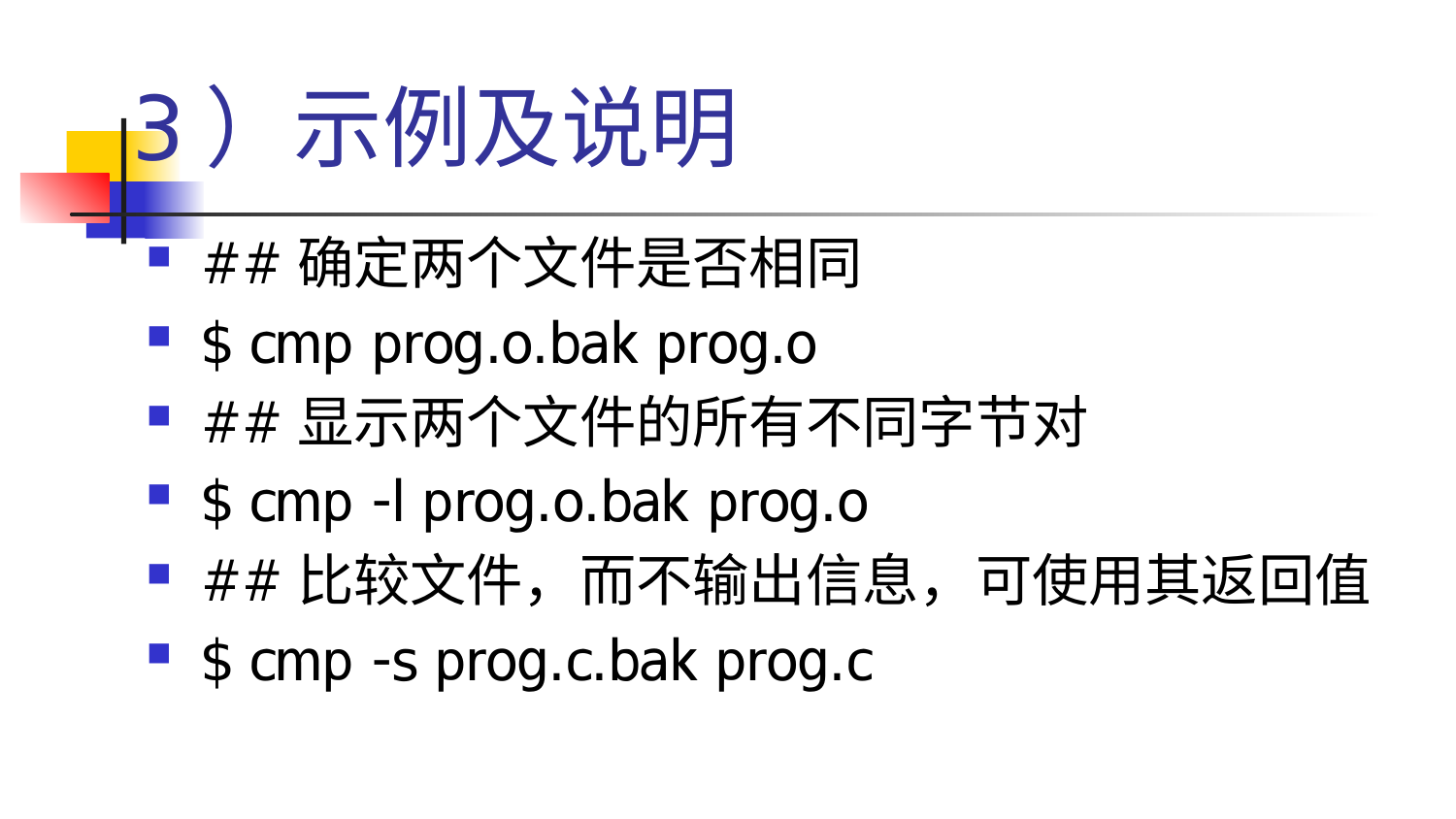

# 3）示例及说明
##确定两个文件是否相同
$ cmp prog.o.bak prog.o
##显示两个文件的所有不同字节对
$ cmp -l prog.o.bak prog.o
##比较文件，而不输出信息，可使用其返回值
$ cmp -s prog.c.bak prog.c